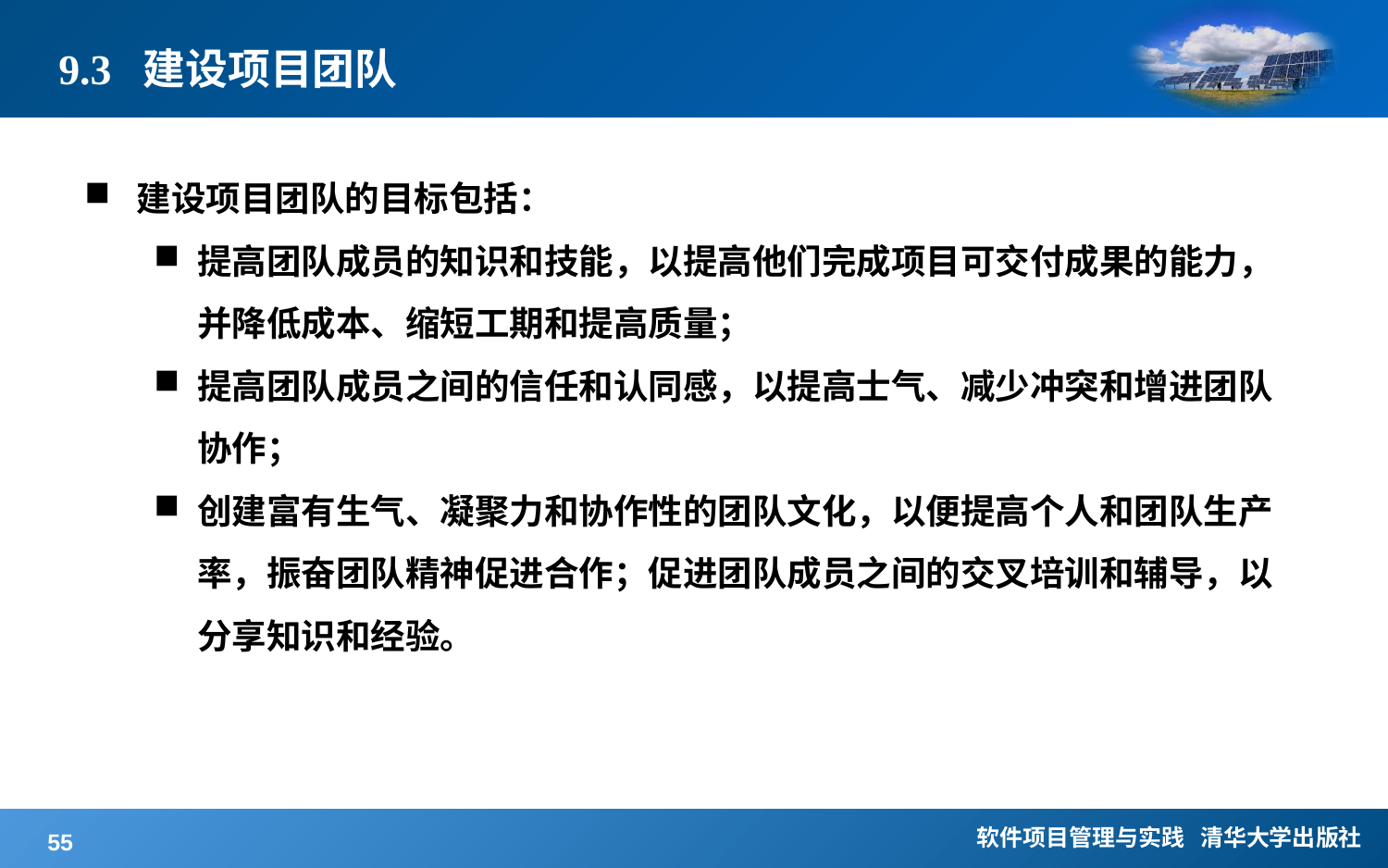

# 9.3  建设项目团队
建设项目团队的目标包括：
提高团队成员的知识和技能，以提高他们完成项目可交付成果的能力，并降低成本、缩短工期和提高质量；
提高团队成员之间的信任和认同感，以提高士气、减少冲突和增进团队协作；
创建富有生气、凝聚力和协作性的团队文化，以便提高个人和团队生产率，振奋团队精神促进合作；促进团队成员之间的交叉培训和辅导，以分享知识和经验。